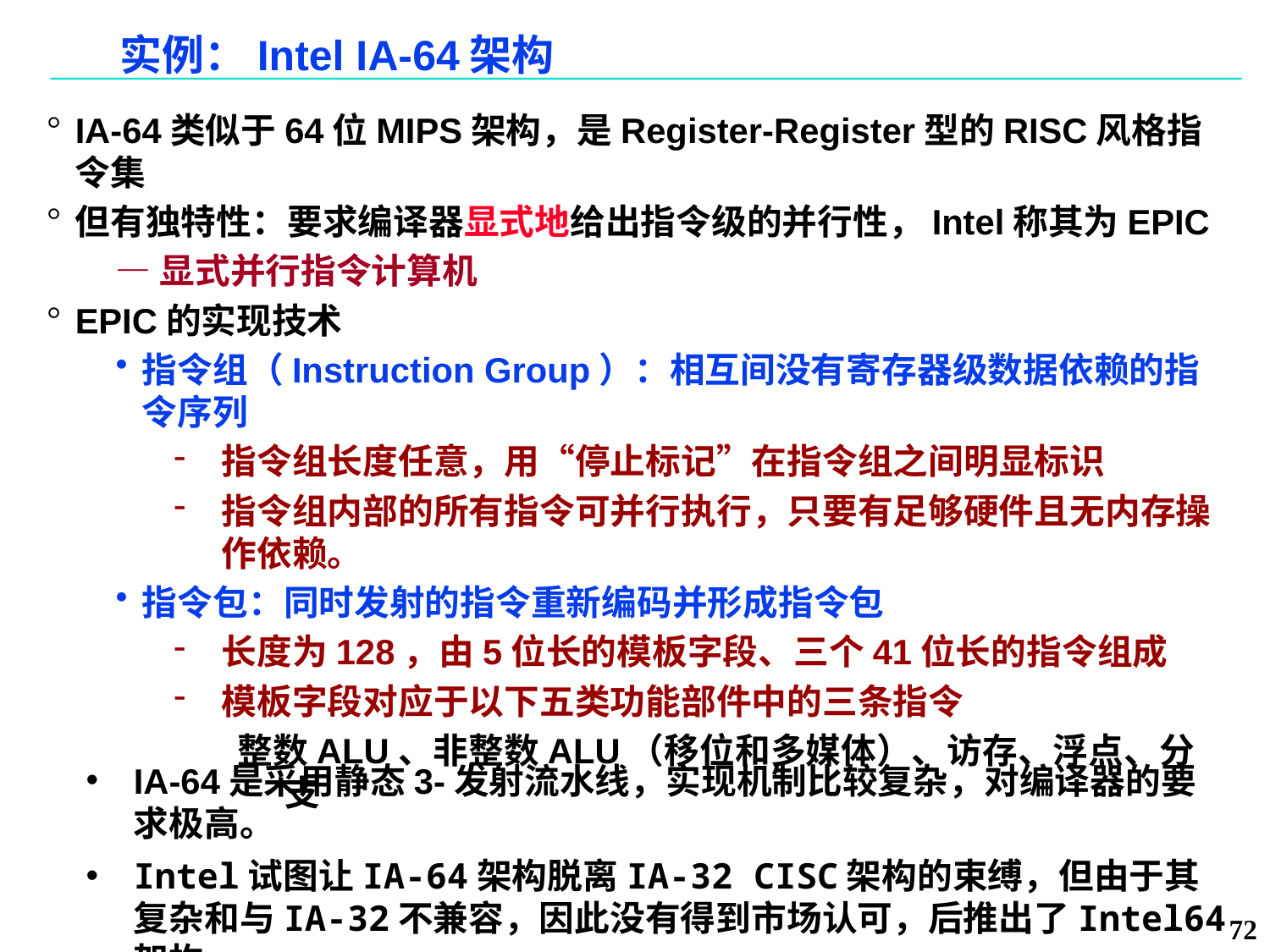

# 实例：Intel IA-64架构
IA-64类似于64位MIPS架构，是Register-Register型的RISC风格指令集
但有独特性：要求编译器显式地给出指令级的并行性，Intel称其为EPIC
—显式并行指令计算机
EPIC的实现技术
指令组（Instruction Group）：相互间没有寄存器级数据依赖的指令序列
指令组长度任意，用“停止标记”在指令组之间明显标识
指令组内部的所有指令可并行执行，只要有足够硬件且无内存操作依赖。
指令包：同时发射的指令重新编码并形成指令包
长度为128，由5位长的模板字段、三个41位长的指令组成
模板字段对应于以下五类功能部件中的三条指令
整数ALU、非整数ALU（移位和多媒体）、访存、浮点、分支
IA-64是采用静态3-发射流水线，实现机制比较复杂，对编译器的要求极高。
Intel试图让IA-64架构脱离IA-32 CISC架构的束缚，但由于其复杂和与IA-32不兼容，因此没有得到市场认可，后推出了Intel64架构。